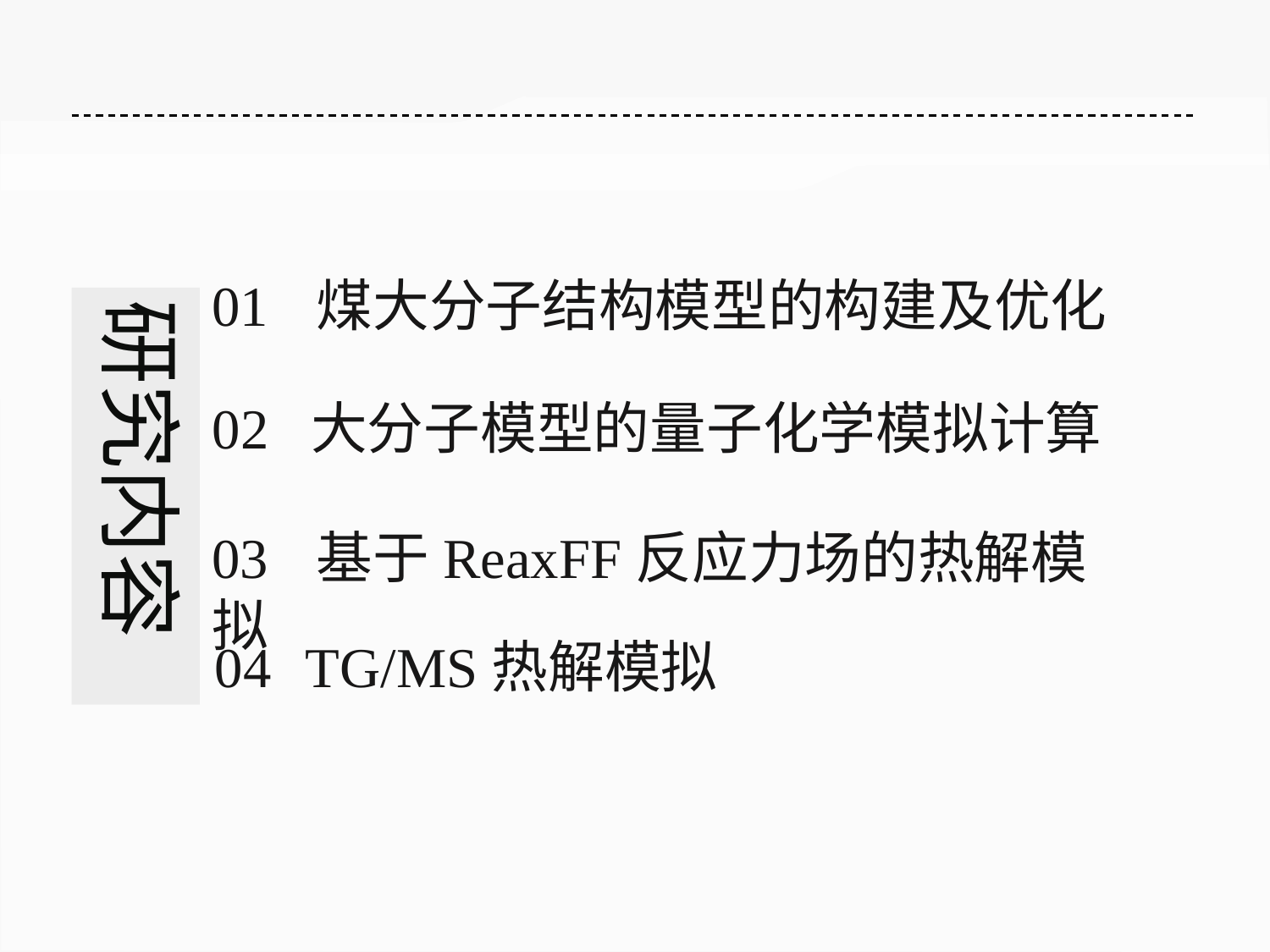

01 煤大分子结构模型的构建及优化
研究内容
02  大分子模型的量子化学模拟计算
03 基于ReaxFF反应力场的热解模拟
04 TG/MS热解模拟